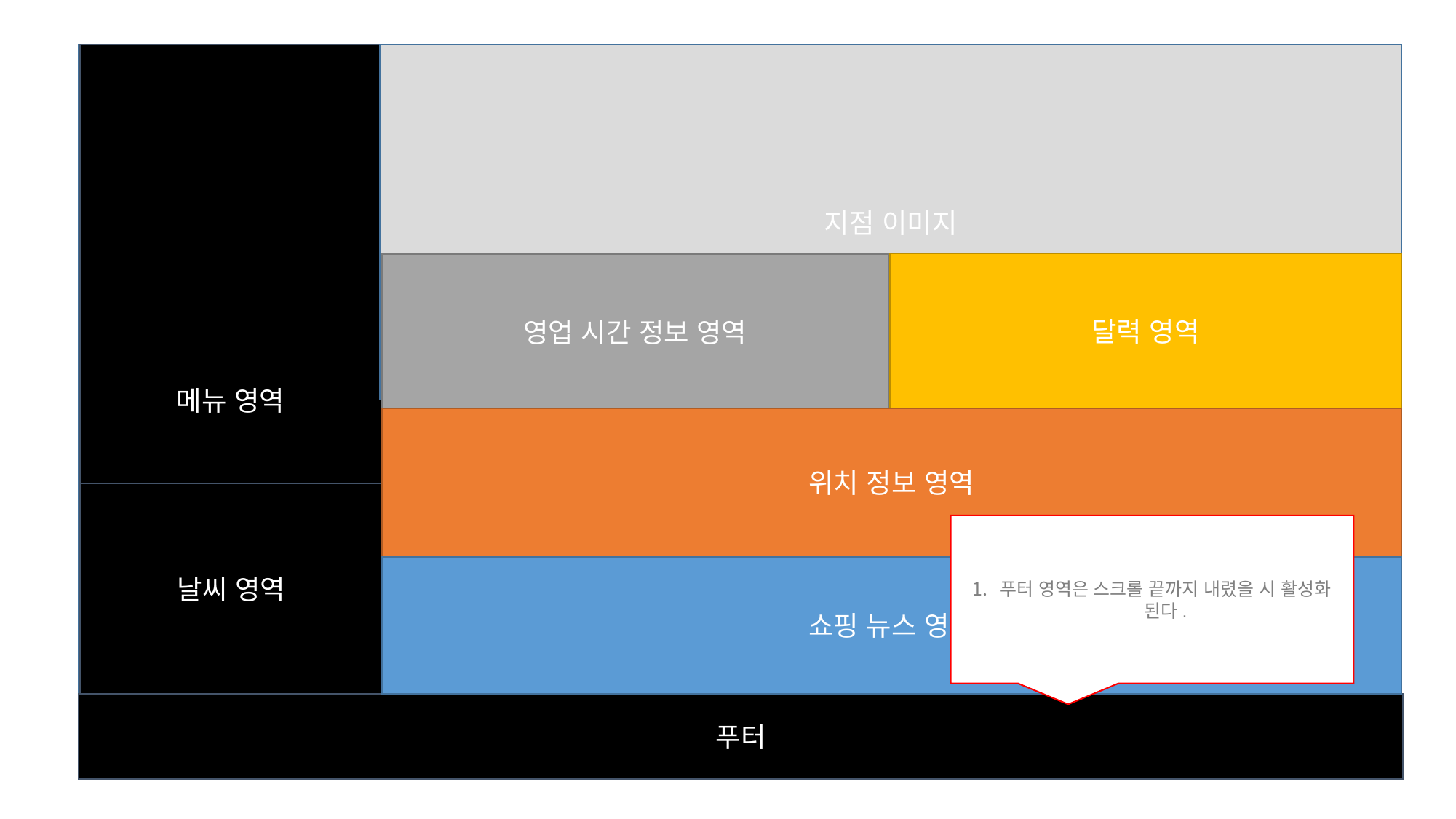

메뉴 영역

지점 이미지
콘텐츠
날씨 영역
푸터
달력 영역
영업 시간 정보 영역
위치 정보 영역
쇼핑 뉴스 영역
푸터 영역은 스크롤 끝까지 내렸을 시 활성화 된다.